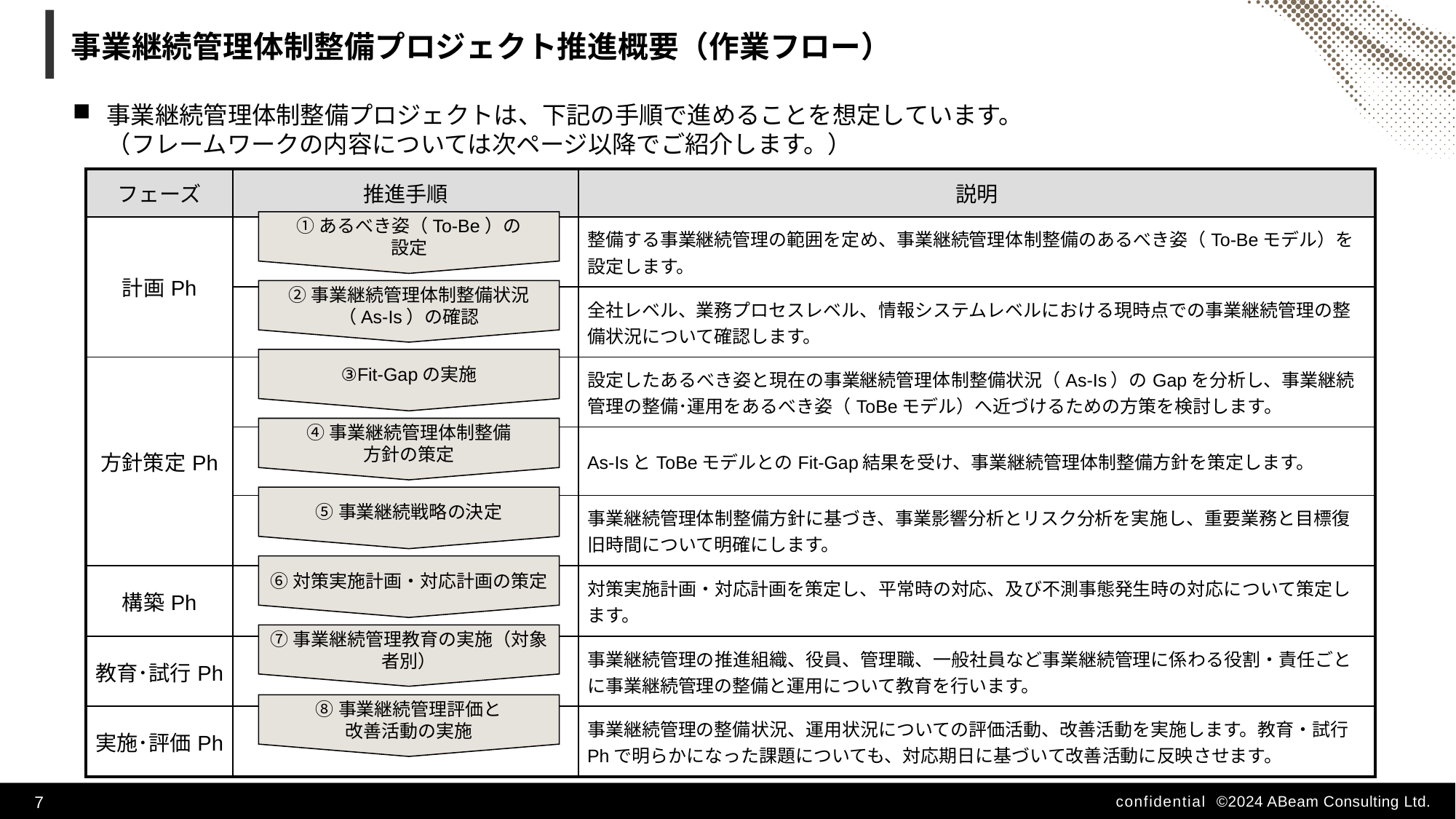

# 事業継続管理体制整備プロジェクト推進概要（作業フロー）
事業継続管理体制整備プロジェクトは、下記の手順で進めることを想定しています。
（フレームワークの内容については次ページ以降でご紹介します。）
| フェーズ | 推進手順 | 説明 |
| --- | --- | --- |
| 計画Ph |  | 整備する事業継続管理の範囲を定め、事業継続管理体制整備のあるべき姿（To-Beモデル）を設定します。 |
|  |  | 全社レベル、業務プロセスレベル、情報システムレベルにおける現時点での事業継続管理の整備状況について確認します。 |
| 方針策定Ph |  | 設定したあるべき姿と現在の事業継続管理体制整備状況（As-Is）のGapを分析し、事業継続管理の整備･運用をあるべき姿（ToBeモデル）へ近づけるための方策を検討します。 |
|  |  | As-IsとToBeモデルとのFit-Gap結果を受け、事業継続管理体制整備方針を策定します。 |
|  |  | 事業継続管理体制整備方針に基づき、事業影響分析とリスク分析を実施し、重要業務と目標復旧時間について明確にします。 |
| 構築Ph |  | 対策実施計画・対応計画を策定し、平常時の対応、及び不測事態発生時の対応について策定します。 |
| 教育･試行Ph |  | 事業継続管理の推進組織、役員、管理職、一般社員など事業継続管理に係わる役割・責任ごとに事業継続管理の整備と運用について教育を行います。 |
| 実施･評価Ph |  | 事業継続管理の整備状況、運用状況についての評価活動、改善活動を実施します。教育・試行Phで明らかになった課題についても、対応期日に基づいて改善活動に反映させます。 |
①あるべき姿（To-Be）の
設定
②事業継続管理体制整備状況（As-Is）の確認
③Fit-Gapの実施
④事業継続管理体制整備
方針の策定
⑤事業継続戦略の決定
⑥対策実施計画・対応計画の策定
⑦事業継続管理教育の実施（対象者別）
⑧事業継続管理評価と
改善活動の実施